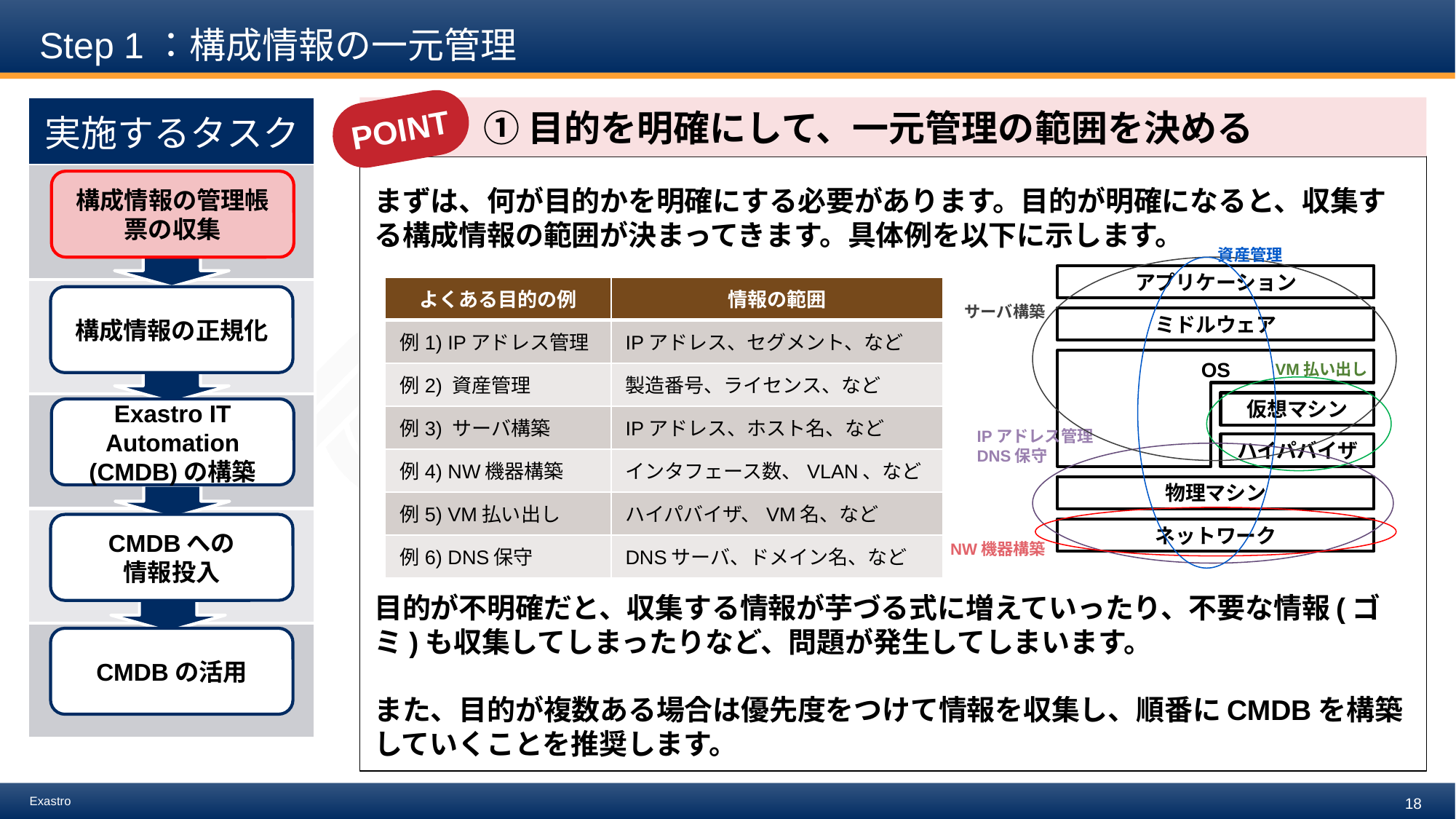

# Step 1：構成情報の一元管理
POINT
| 実施するタスク |
| --- |
|  |
|  |
|  |
|  |
|  |
　　　① 目的を明確にして、一元管理の範囲を決める

まずは、何が目的かを明確にする必要があります。目的が明確になると、収集する構成情報の範囲が決まってきます。具体例を以下に示します。

目的が不明確だと、収集する情報が芋づる式に増えていったり、不要な情報(ゴミ)も収集してしまったりなど、問題が発生してしまいます。

また、目的が複数ある場合は優先度をつけて情報を収集し、順番にCMDBを構築していくことを推奨します。
構成情報の管理帳票の収集
資産管理

アプリケーション
| よくある目的の例 | 情報の範囲 |
| --- | --- |
| 例1) IPアドレス管理 | IPアドレス、セグメント、など |
| 例2) 資産管理 | 製造番号、ライセンス、など |
| 例3) サーバ構築 | IPアドレス、ホスト名、など |
| 例4) NW機器構築 | インタフェース数、VLAN、など |
| 例5) VM払い出し | ハイパバイザ、VM名、など |
| 例6) DNS保守 | DNSサーバ、ドメイン名、など |
構成情報の正規化
サーバ構築
ミドルウェア
OS
VM払い出し

仮想マシン
Exastro IT Automation
(CMDB)の構築
IPアドレス管理
DNS保守
ハイパバイザ

物理マシン

CMDBへの
情報投入
ネットワーク
NW機器構築

CMDBの活用